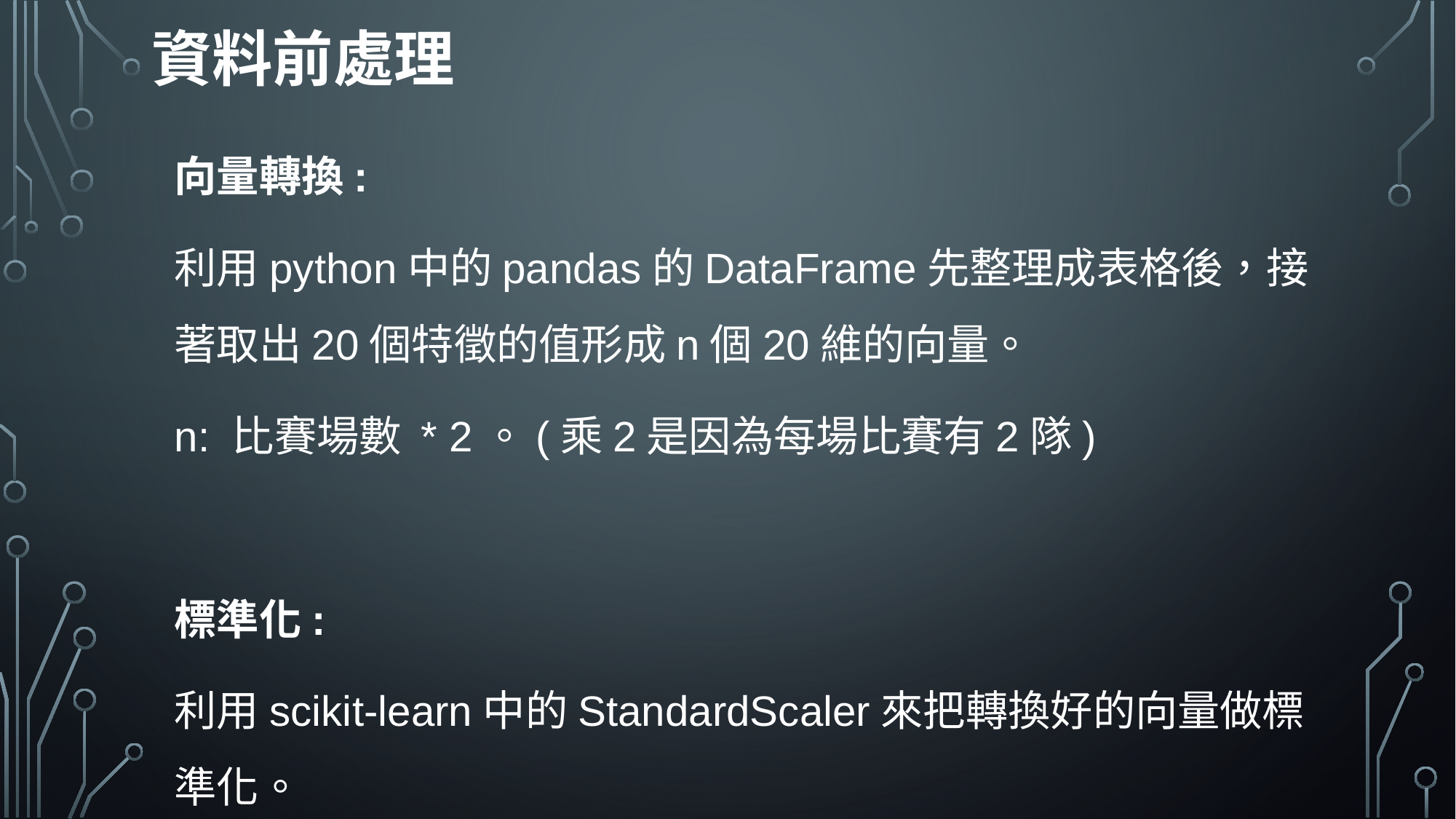

資料前處理
向量轉換:
利用python中的pandas的DataFrame先整理成表格後，接著取出20個特徵的值形成n個20維的向量。
n: 比賽場數 * 2。(乘2是因為每場比賽有2隊)

標準化:
利用scikit-learn中的StandardScaler來把轉換好的向量做標準化。